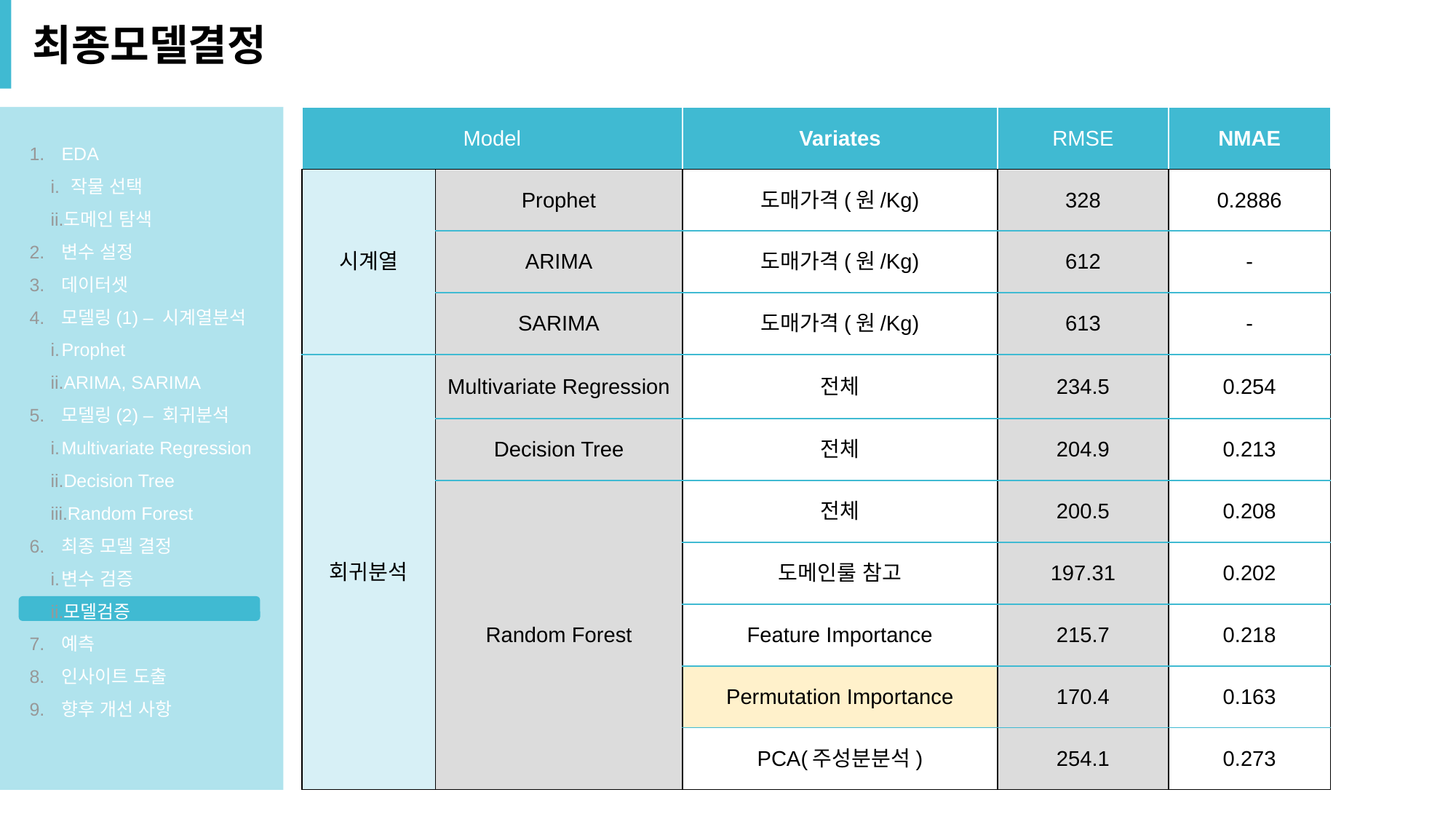

최종모델결정

| Model |  | Variates | RMSE | NMAE |
| --- | --- | --- | --- | --- |
| 시계열 | Prophet | 도매가격(원/Kg) | 328 | 0.2886 |
|  | ARIMA | 도매가격(원/Kg) | 612 | - |
|  | SARIMA | 도매가격(원/Kg) | 613 | - |
| 회귀분석 | Multivariate Regression | 전체 | 234.5 | 0.254 |
|  | Decision Tree | 전체 | 204.9 | 0.213 |
|  | Random Forest | 전체 | 200.5 | 0.208 |
|  |  | 도메인룰 참고 | 197.31 | 0.202 |
|  |  | Feature Importance | 215.7 | 0.218 |
|  |  | Permutation Importance | 170.4 | 0.163 |
|  |  | PCA(주성분분석) | 254.1 | 0.273 |
EDA
 작물 선택
도메인 탐색
변수 설정
데이터셋
모델링(1) – 시계열분석
Prophet
ARIMA, SARIMA
모델링(2) – 회귀분석
Multivariate Regression
Decision Tree
Random Forest
최종 모델 결정
변수 검증
모델검증
예측
인사이트 도출
향후 개선 사항